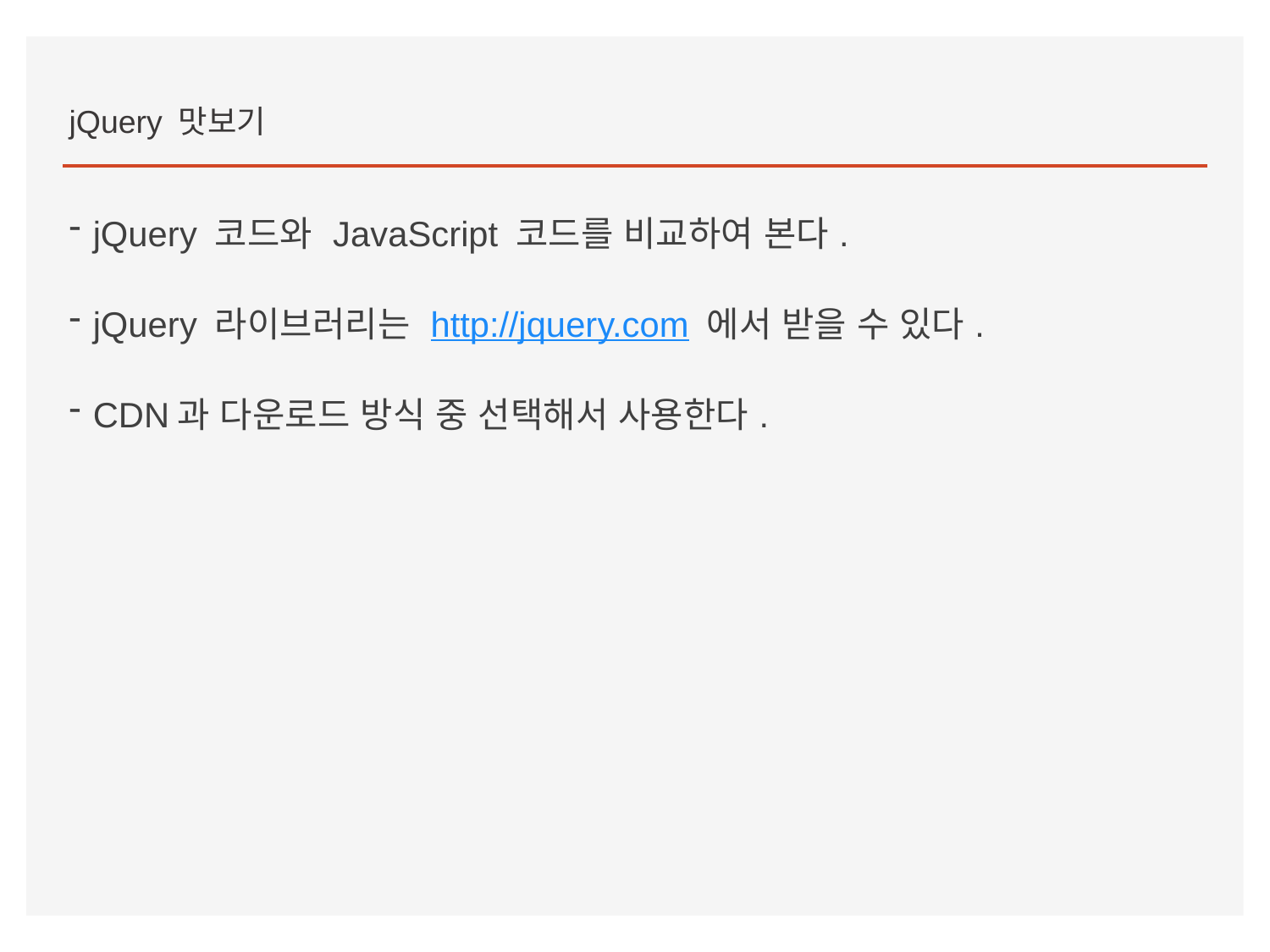

jQuery 맛보기
jQuery 코드와 JavaScript 코드를 비교하여 본다.
jQuery 라이브러리는 http://jquery.com 에서 받을 수 있다.
CDN과 다운로드 방식 중 선택해서 사용한다.